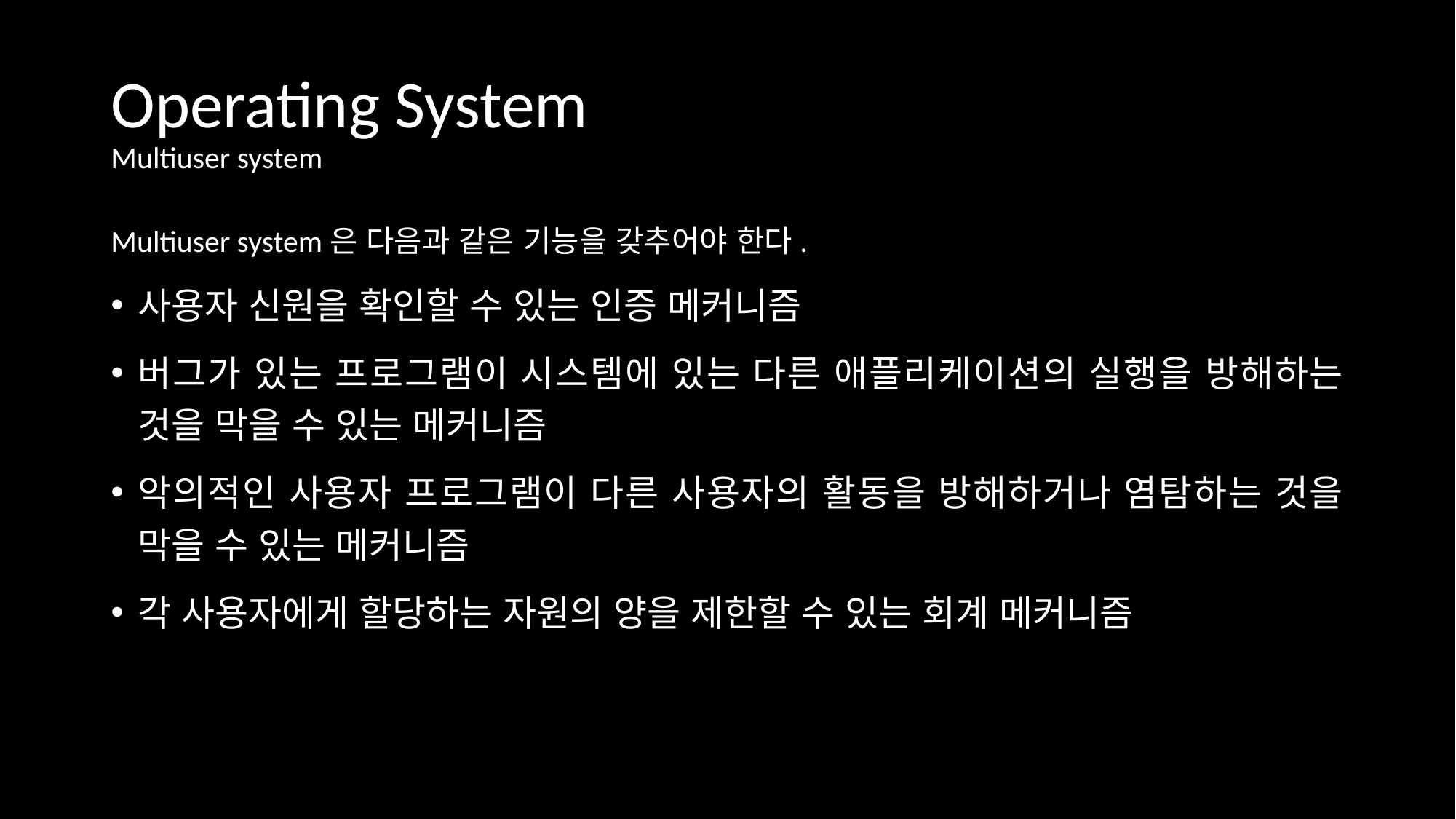

# Operating System Multiuser system
Multiuser system은 다음과 같은 기능을 갖추어야 한다.
사용자 신원을 확인할 수 있는 인증 메커니즘
버그가 있는 프로그램이 시스템에 있는 다른 애플리케이션의 실행을 방해하는 것을 막을 수 있는 메커니즘
악의적인 사용자 프로그램이 다른 사용자의 활동을 방해하거나 염탐하는 것을 막을 수 있는 메커니즘
각 사용자에게 할당하는 자원의 양을 제한할 수 있는 회계 메커니즘